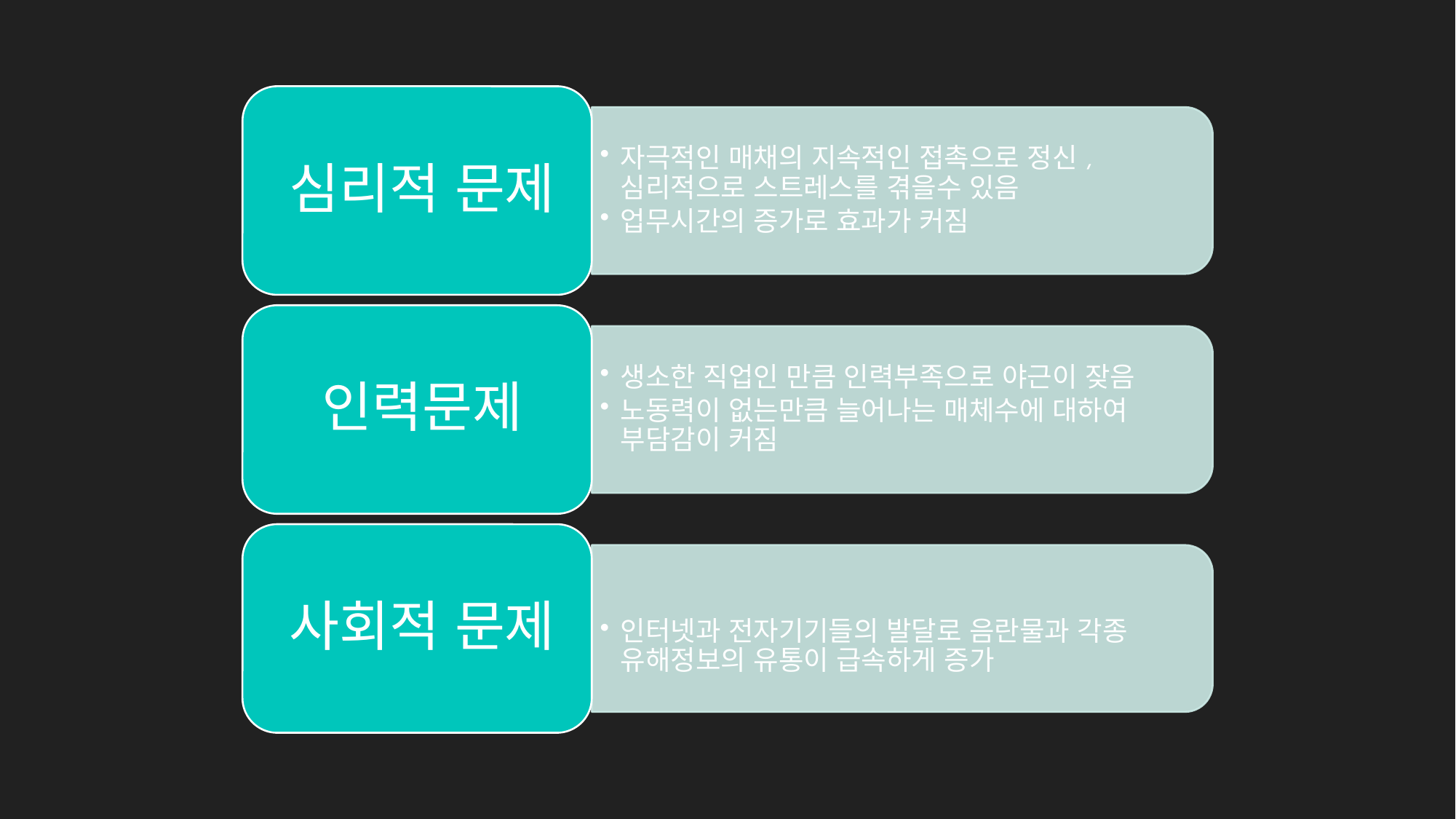

자극적인 매채의 지속적인 접촉으로 정신, 심리적으로 스트레스를 겪을수 있음
업무시간의 증가로 효과가 커짐
심리적 문제
생소한 직업인 만큼 인력부족으로 야근이 잦음
노동력이 없는만큼 늘어나는 매체수에 대하여 부담감이 커짐
인력문제

인터넷과 전자기기들의 발달로 음란물과 각종 유해정보의 유통이 급속하게 증가
사회적 문제